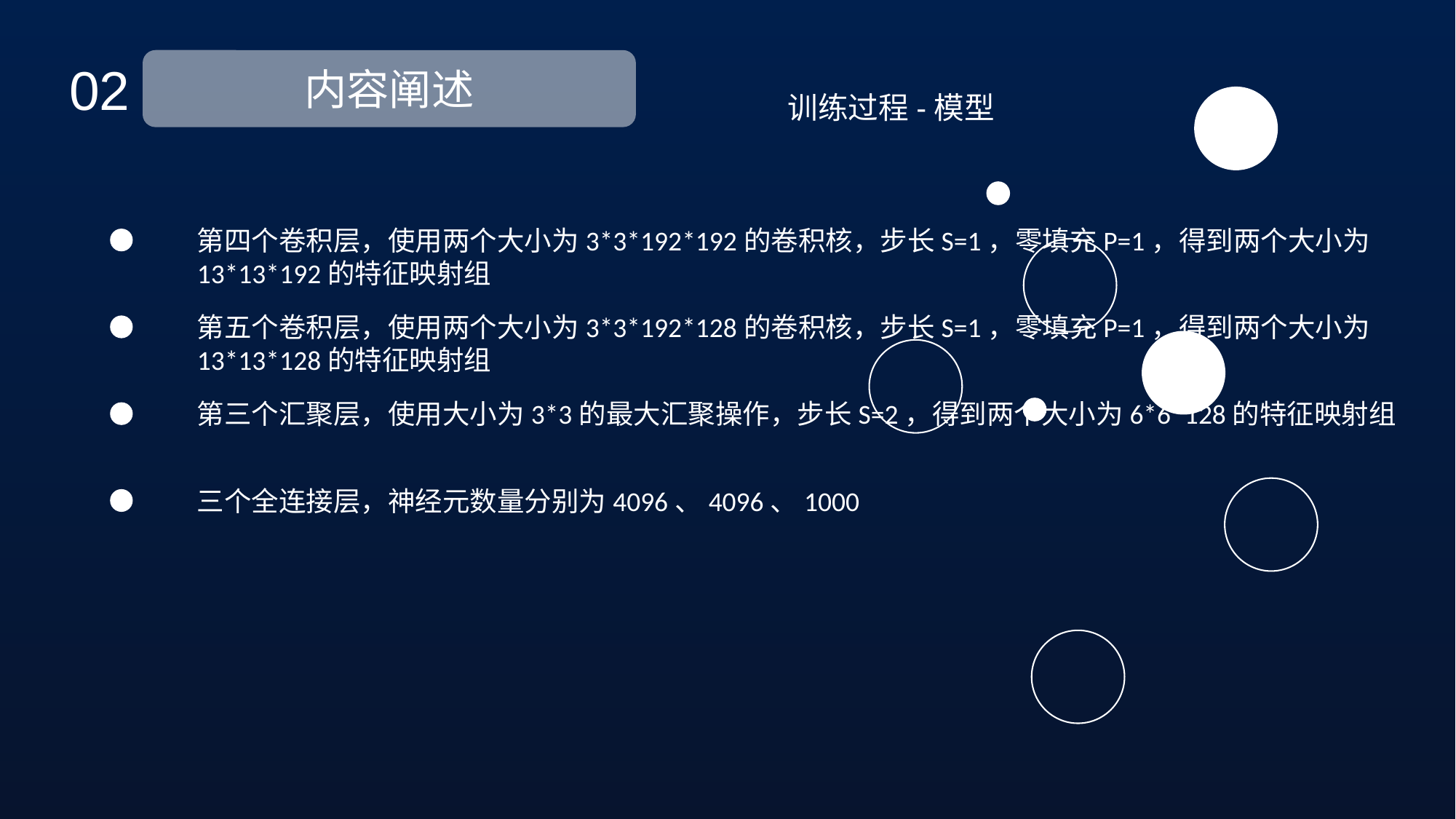

02
内容阐述
训练过程-模型

第四个卷积层，使用两个大小为3*3*192*192的卷积核，步长S=1，零填充P=1，得到两个大小为13*13*192的特征映射组

第五个卷积层，使用两个大小为3*3*192*128的卷积核，步长S=1，零填充P=1，得到两个大小为13*13*128的特征映射组

第三个汇聚层，使用大小为3*3的最大汇聚操作，步长S=2，得到两个大小为6*6*128的特征映射组

三个全连接层，神经元数量分别为4096、4096、1000